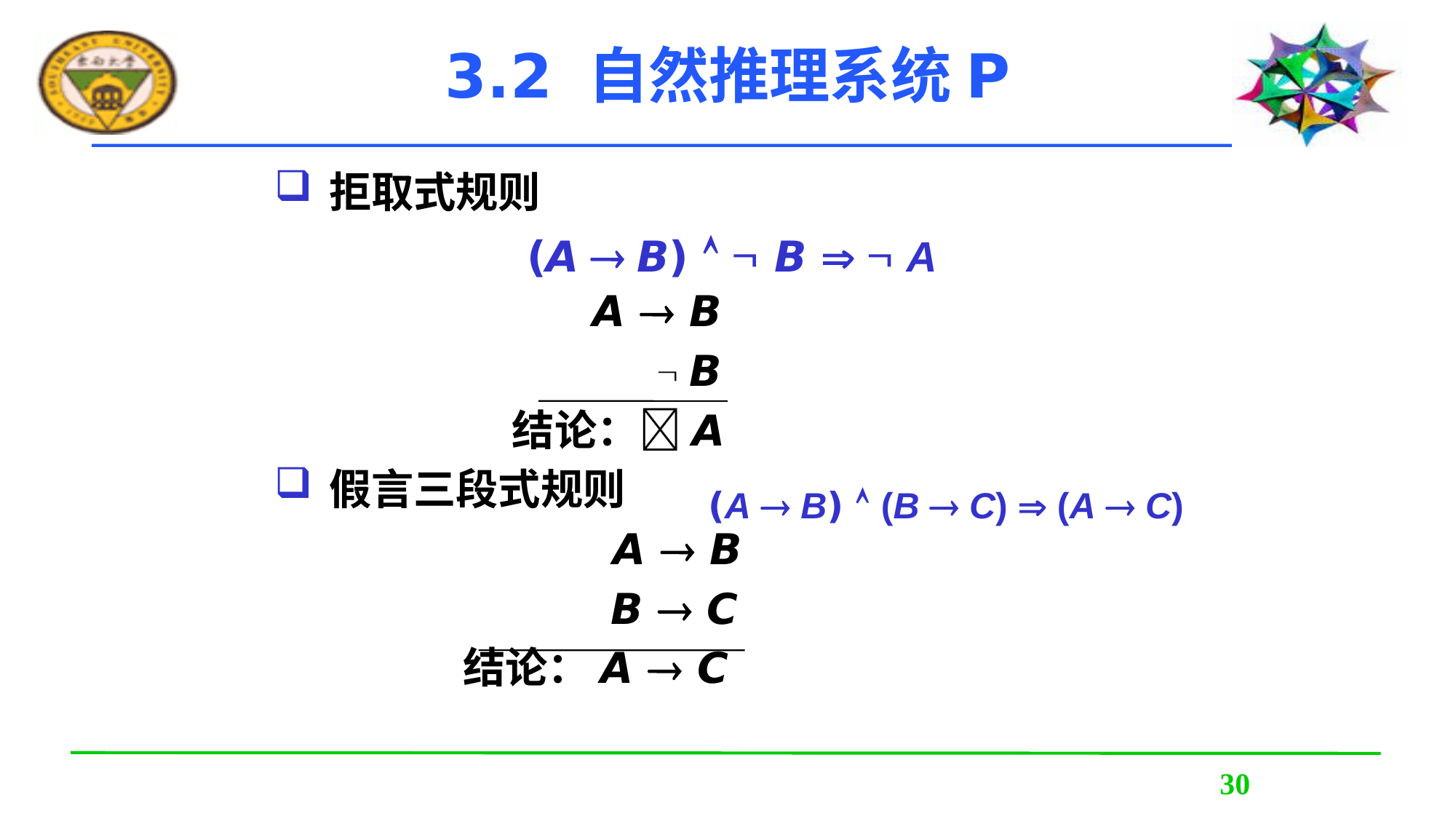

# 3.2 自然推理系统P
拒取式规则

                                   A → B
                                          ¬ B
                            结论：¬A
假言三段式规则
                       A → B
                                     B → C
                      结论：A → C
(A → B) ∧ ¬ B ⇒ ¬ A

(A → B) ∧ (B → C) ⇒ (A → C)